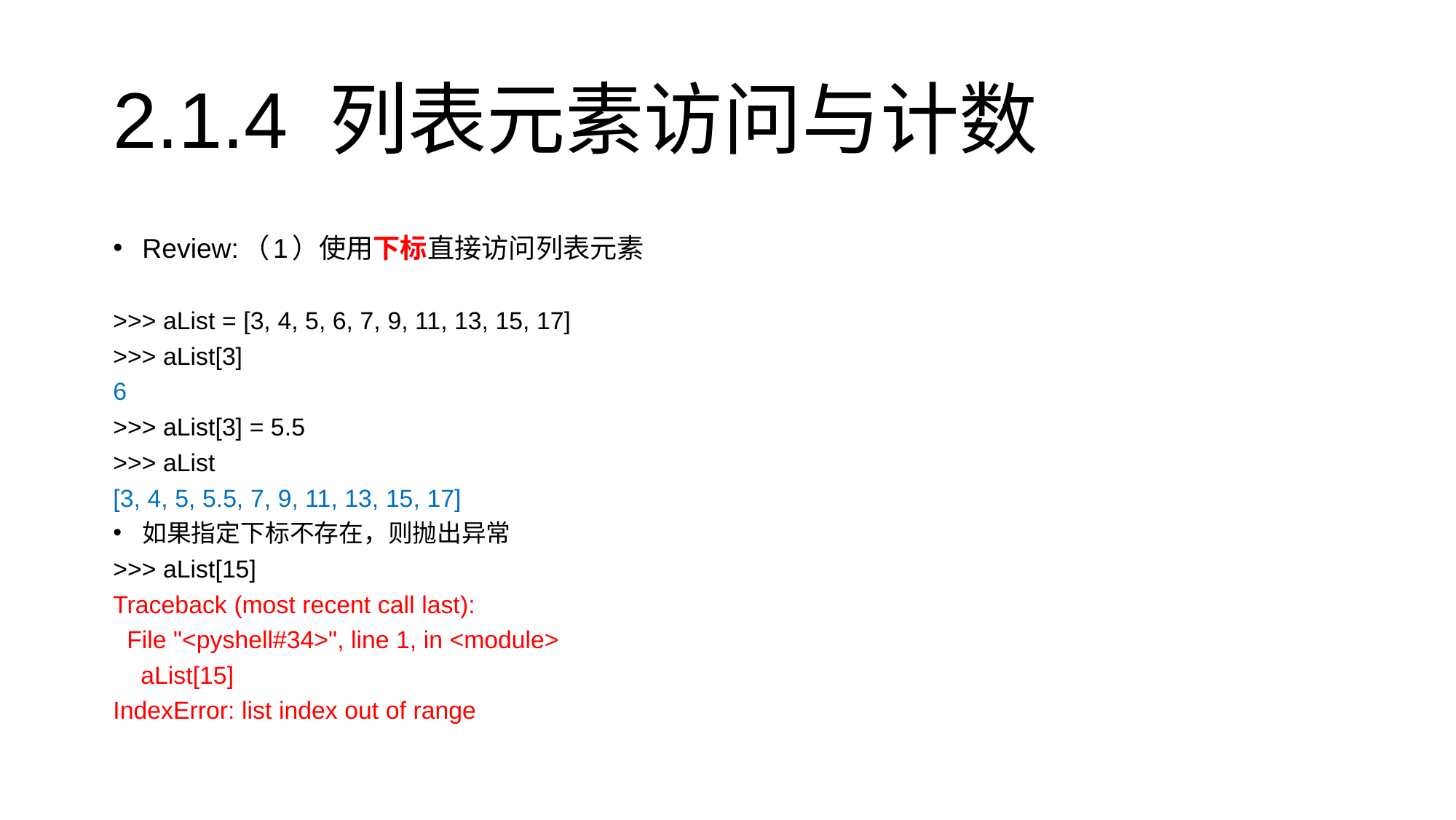

# 2.1.4 列表元素访问与计数
Review:（1）使用下标直接访问列表元素

>>> aList = [3, 4, 5, 6, 7, 9, 11, 13, 15, 17]
>>> aList[3]
6
>>> aList[3] = 5.5
>>> aList
[3, 4, 5, 5.5, 7, 9, 11, 13, 15, 17]
如果指定下标不存在，则抛出异常
>>> aList[15]
Traceback (most recent call last):
  File "<pyshell#34>", line 1, in <module>
    aList[15]
IndexError: list index out of range